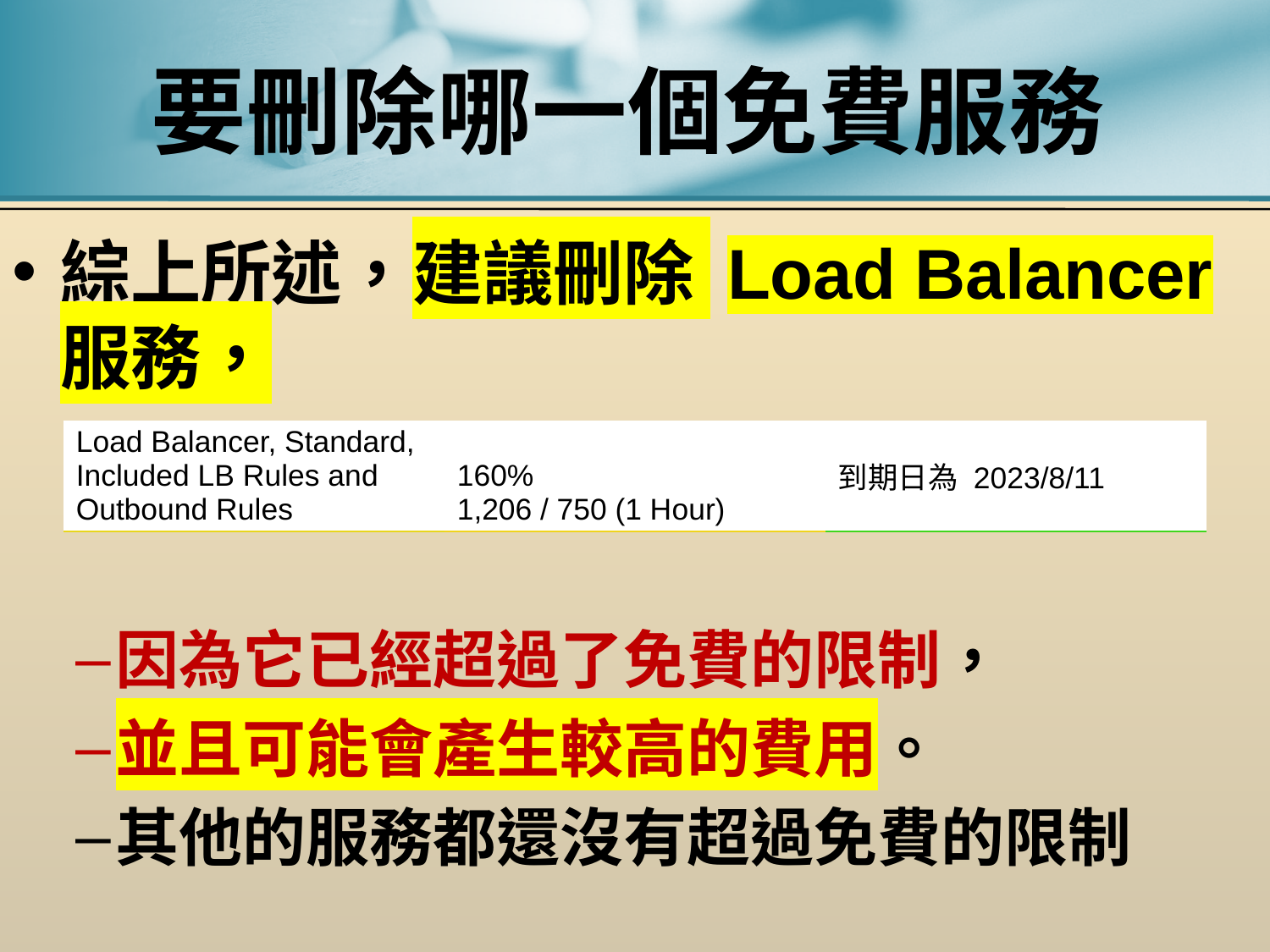

# 要刪除哪一個免費服務
綜上所述，建議刪除 Load Balancer 服務，

因為它已經超過了免費的限制，
並且可能會產生較高的費用。
其他的服務都還沒有超過免費的限制
| Load Balancer, Standard, Included LB Rules and Outbound Rules | 160% 1,206 / 750 (1 Hour) | 到期日為 2023/8/11 |
| --- | --- | --- |